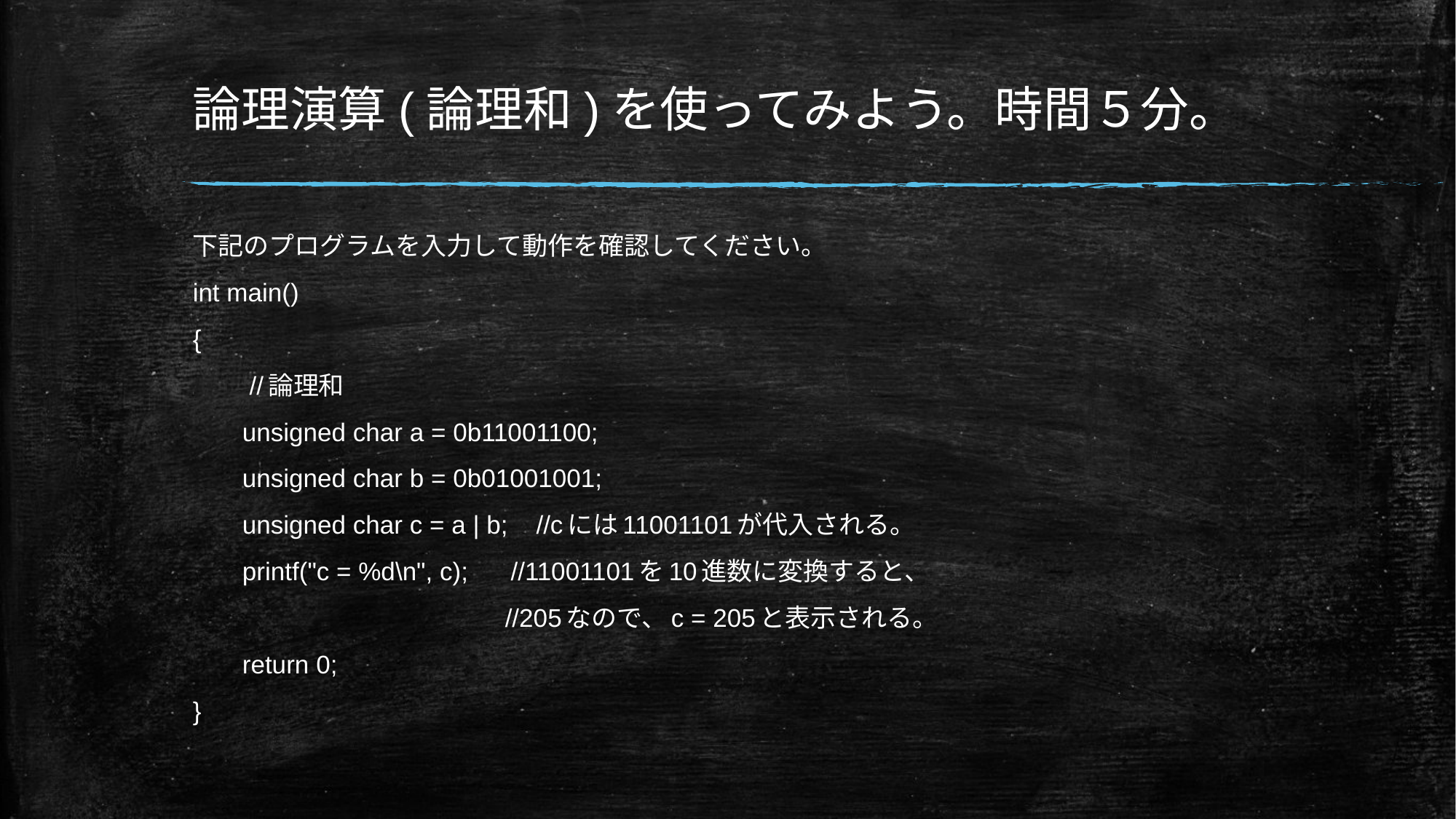

# 論理演算(論理和)を使ってみよう。時間５分。
下記のプログラムを入力して動作を確認してください。
int main()
{
        //論理和
       unsigned char a = 0b11001100;
       unsigned char b = 0b01001001;
       unsigned char c = a | b;    //cには11001101が代入される。
       printf("c = %d\n", c);      //11001101を10進数に変換すると、
                                            //205なので、c = 205と表示される。
       return 0;
}